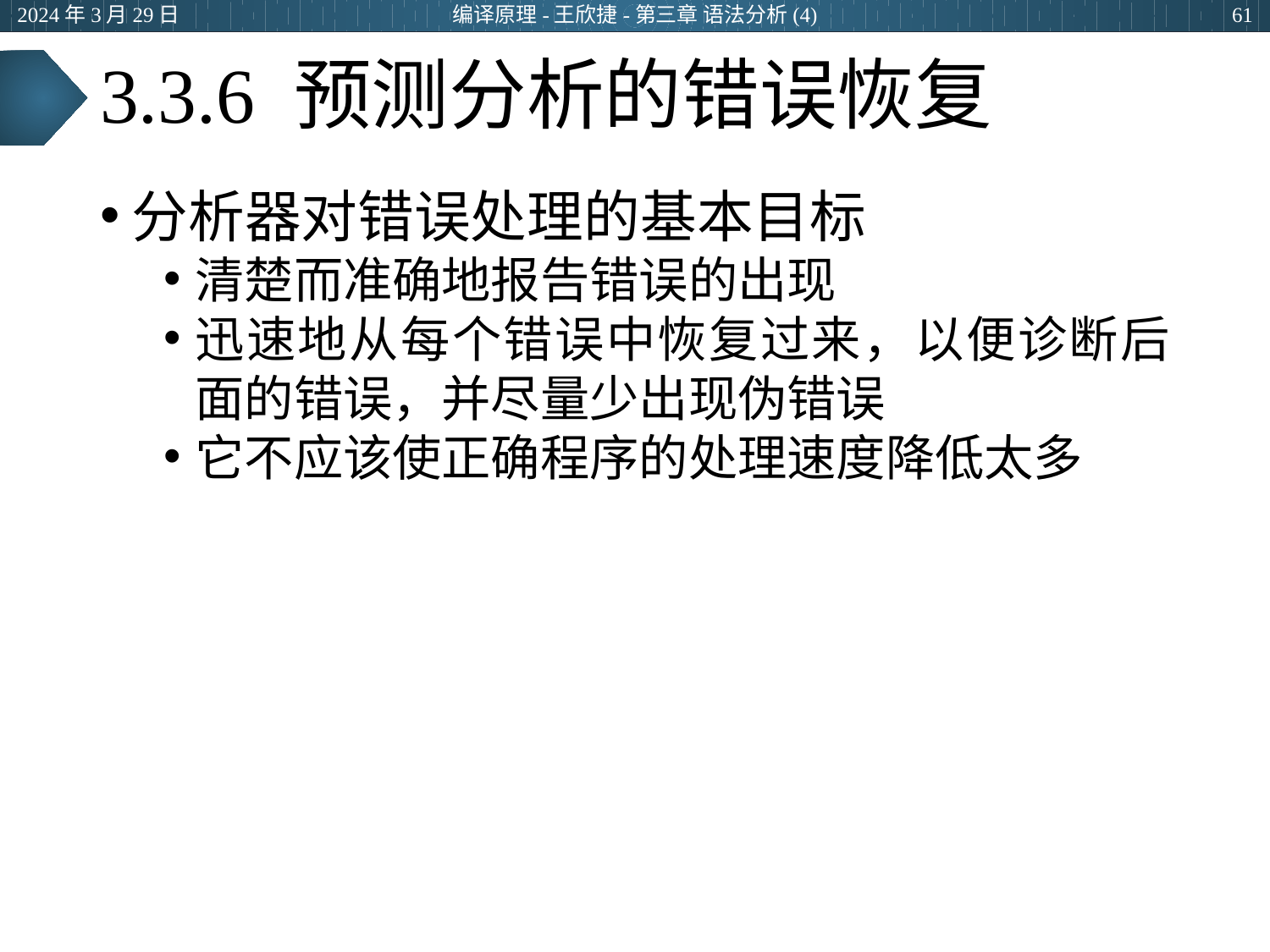

2024年3月29日
编译原理-王欣捷-第三章 语法分析(4)
61
# 3.3.6 预测分析的错误恢复
分析器对错误处理的基本目标
清楚而准确地报告错误的出现
迅速地从每个错误中恢复过来，以便诊断后面的错误，并尽量少出现伪错误
它不应该使正确程序的处理速度降低太多